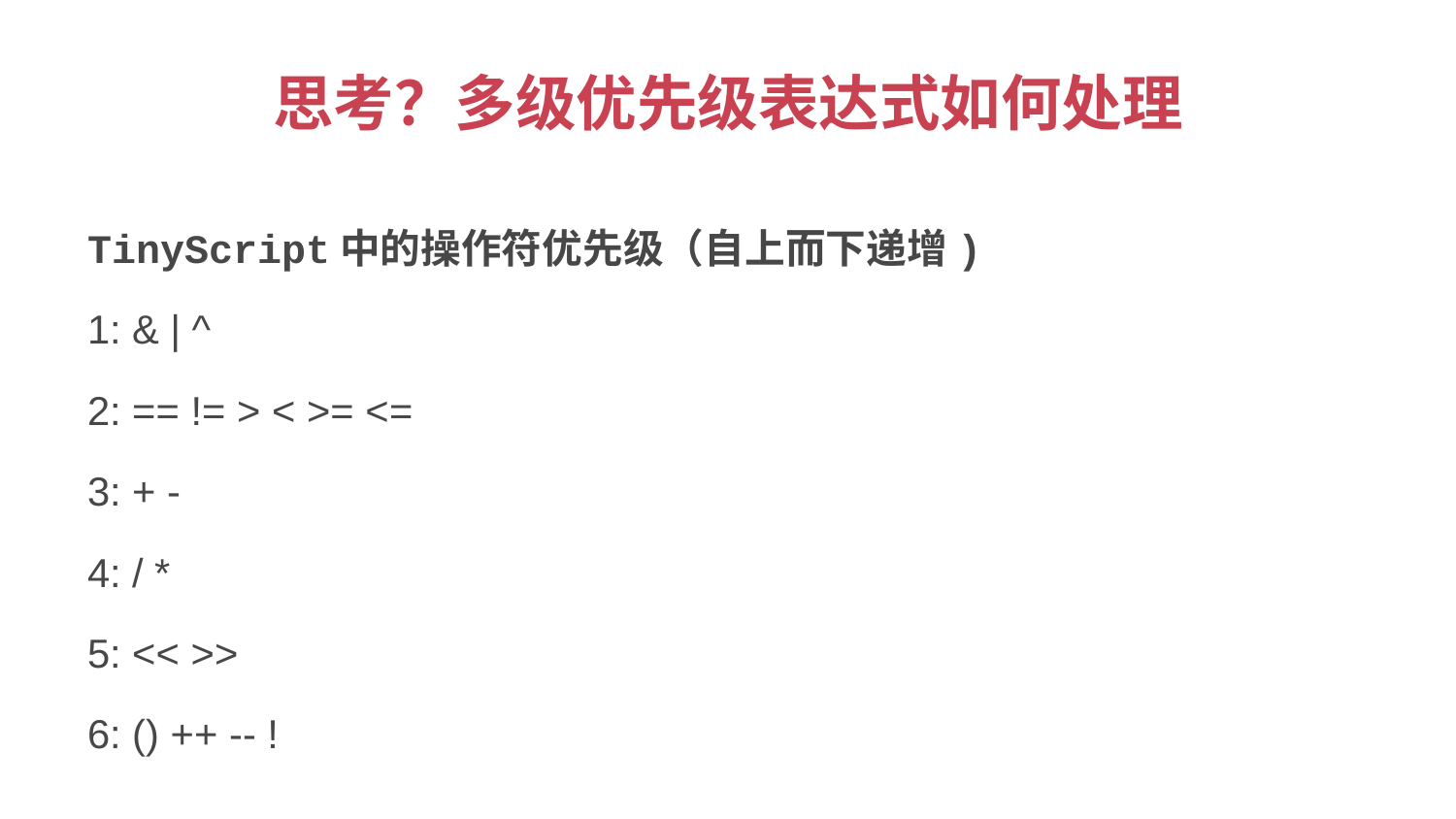

# 思考？多级优先级表达式如何处理
TinyScript中的操作符优先级（自上而下递增)
1: & | ^
2: == != > < >= <=
3: + -
4: / *
5: << >>
6: () ++ -- !